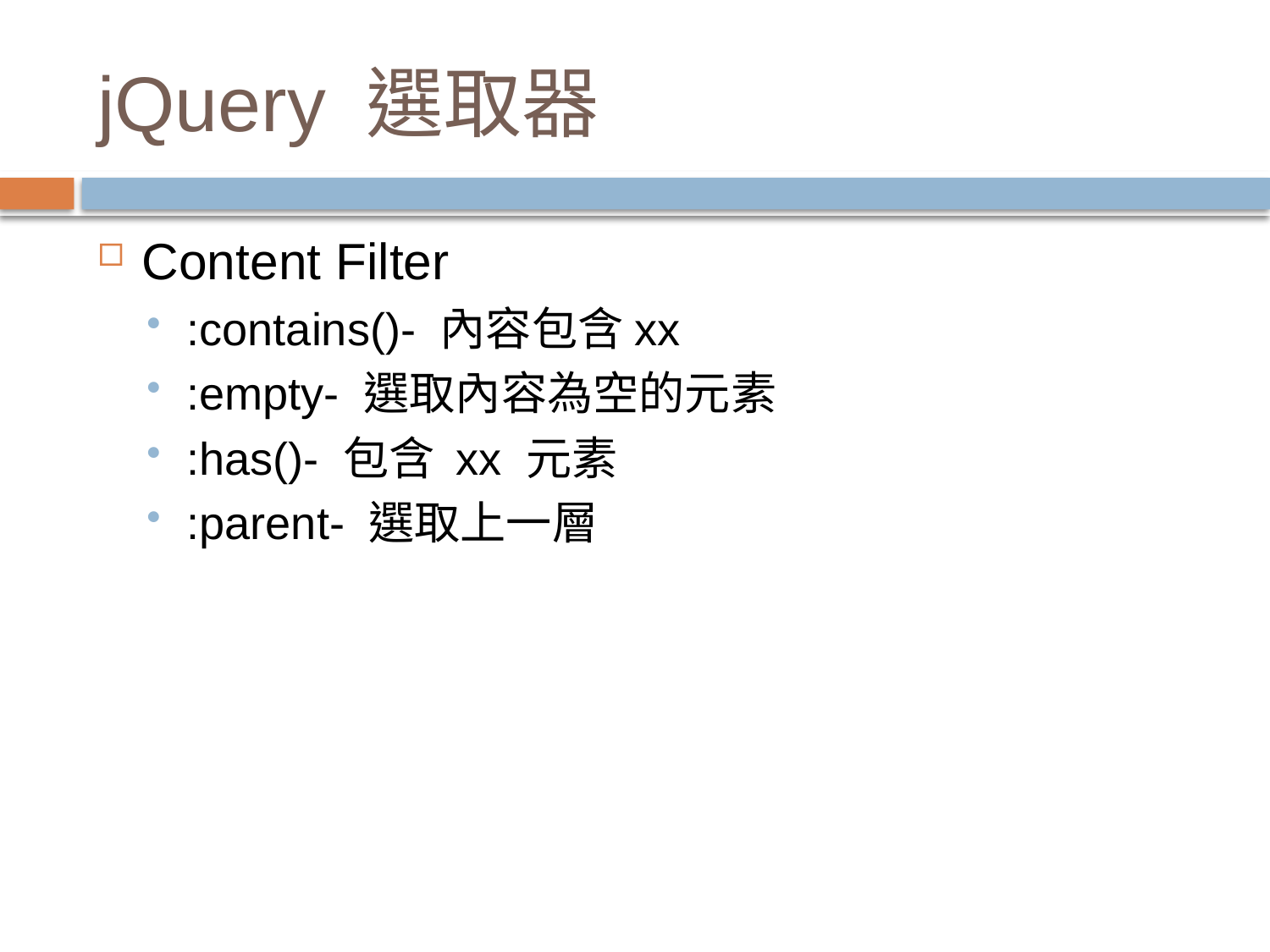

# jQuery 選取器
Content Filter
:contains()- 內容包含xx
:empty- 選取內容為空的元素
:has()- 包含 xx 元素
:parent- 選取上一層